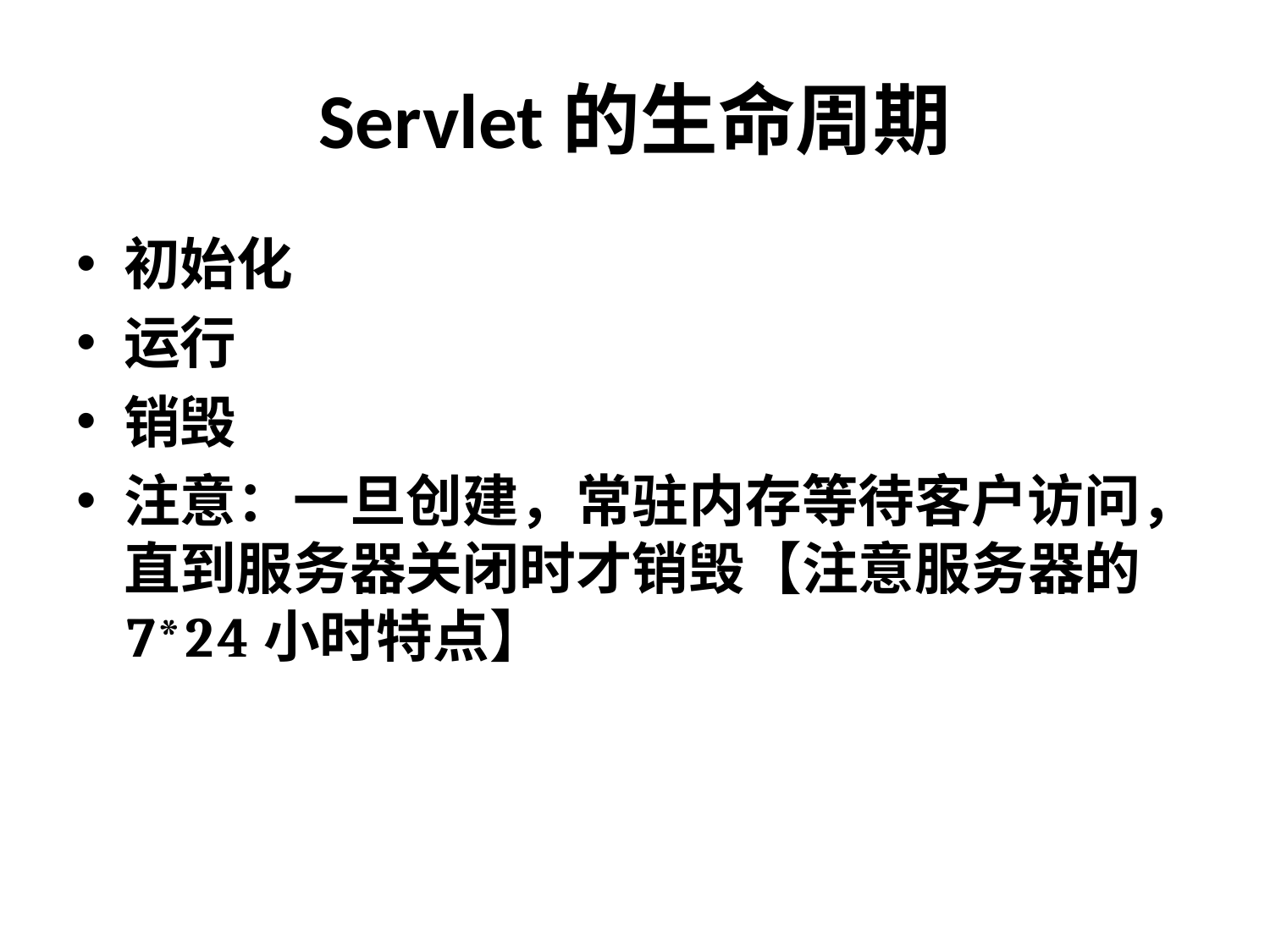

# Servlet的生命周期
初始化
运行
销毁
注意：一旦创建，常驻内存等待客户访问，直到服务器关闭时才销毁【注意服务器的7*24小时特点】